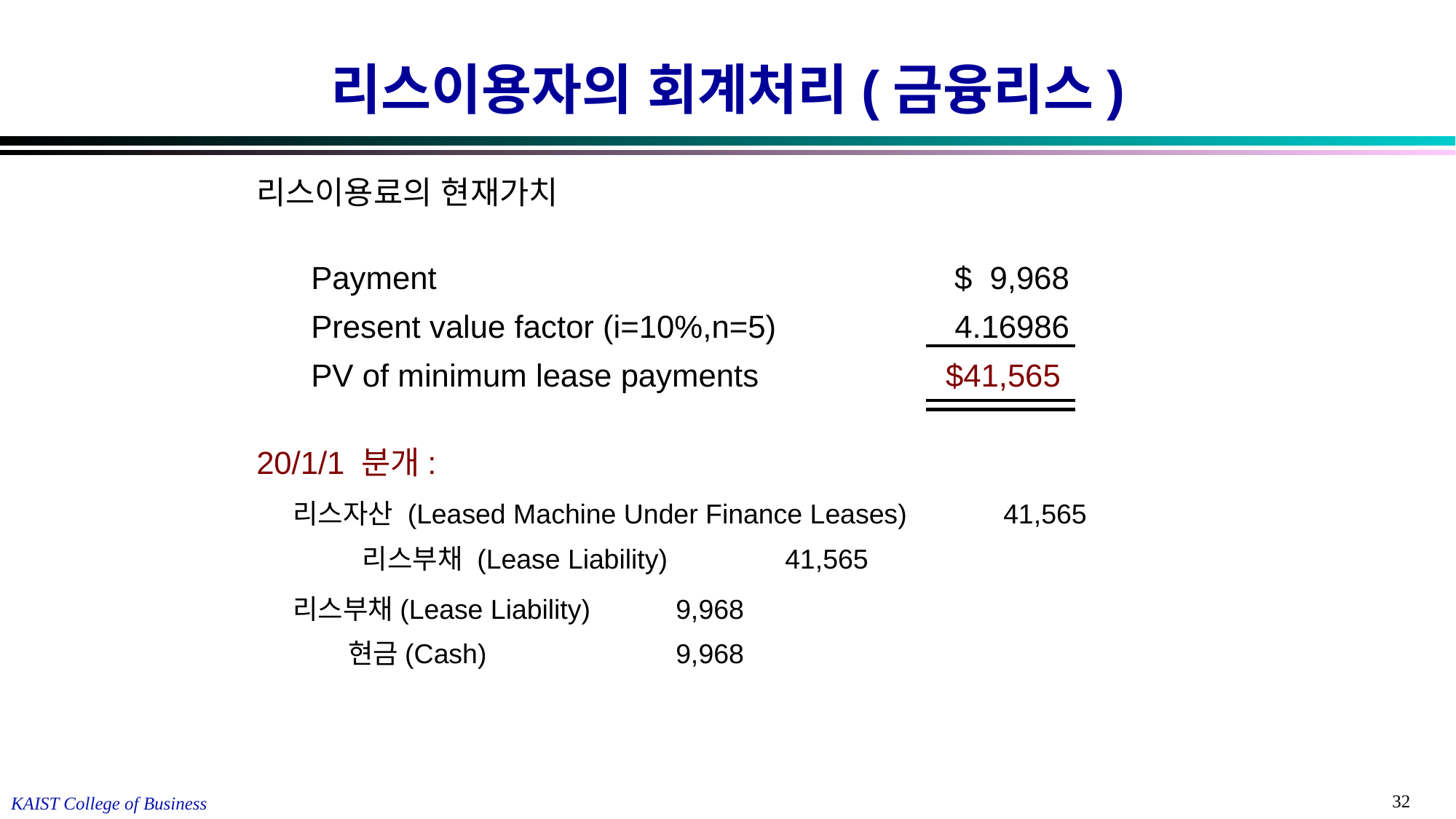

# 리스이용자의 회계처리(금융리스)
리스이용료의 현재가치
Payment 	$  9,968
Present value factor (i=10%,n=5)	  4.16986
PV of minimum lease payments 	$41,565
20/1/1 분개:
리스자산 (Leased Machine Under Finance Leases)	41,565
	 리스부채 (Lease Liability) 		41,565
리스부채(Lease Liability) 	9,968
	현금(Cash)		9,968